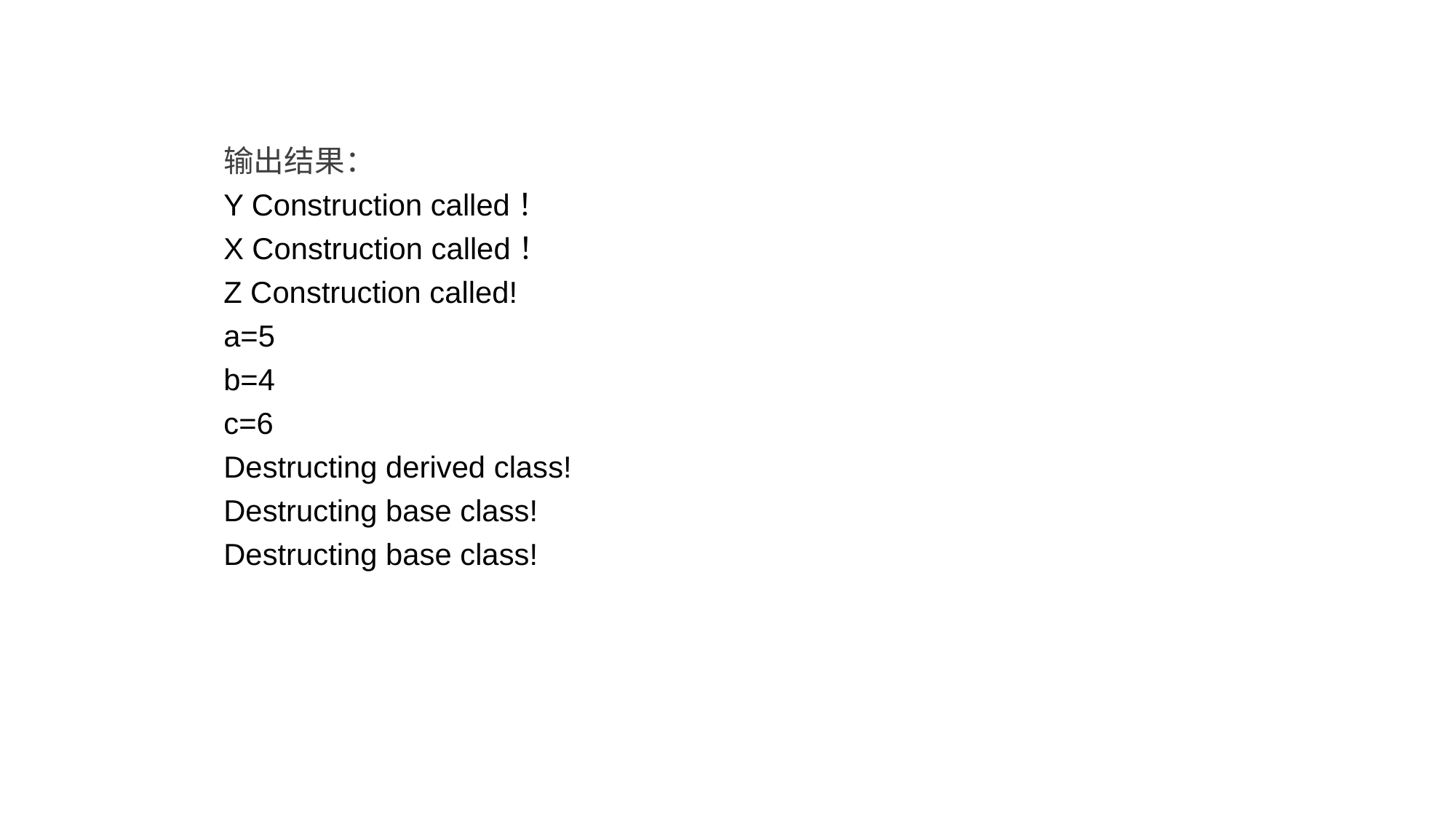

输出结果：
Y Construction called！
X Construction called！
Z Construction called!
a=5
b=4
c=6
Destructing derived class!
Destructing base class!
Destructing base class!